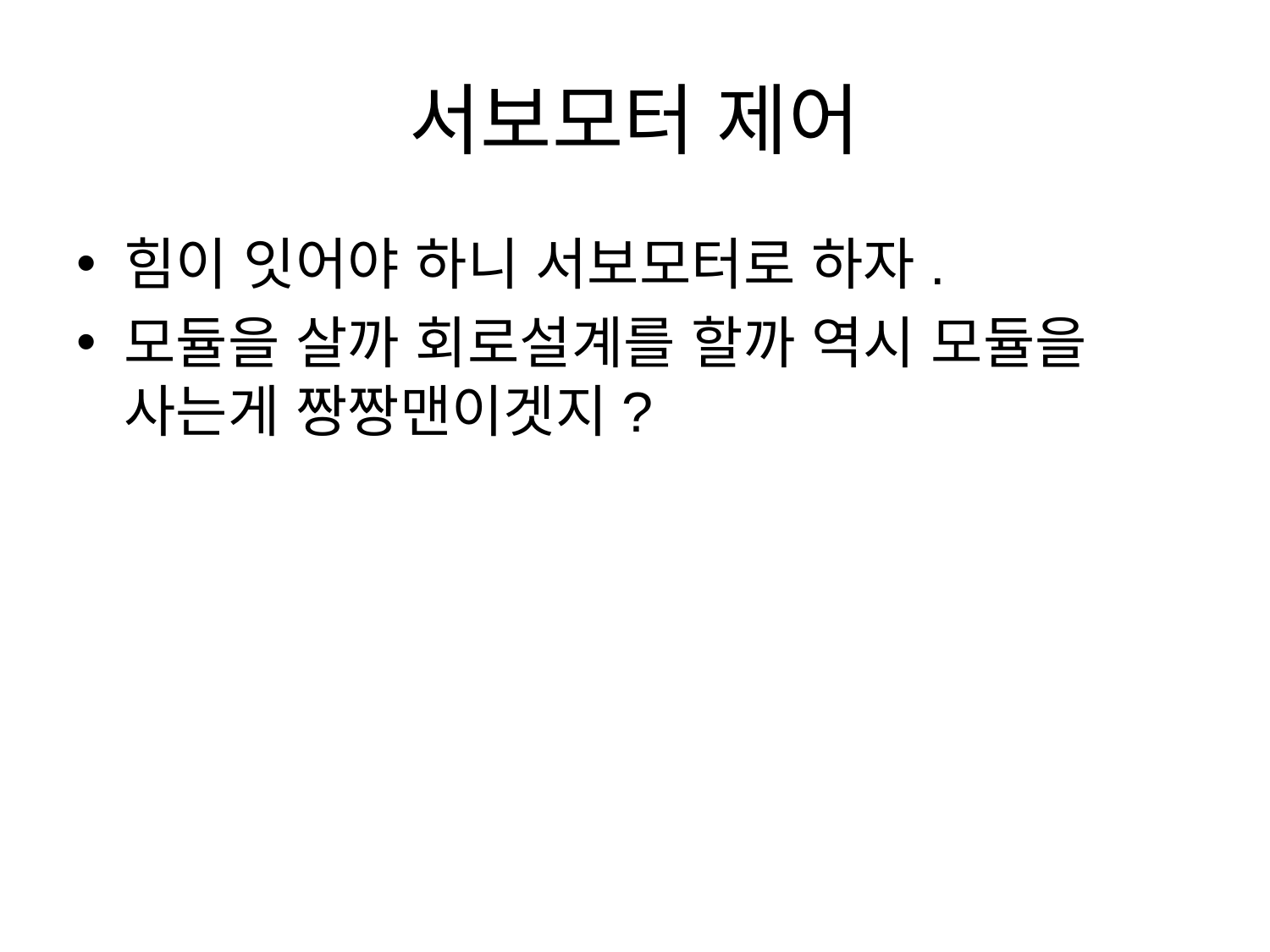

# 서보모터 제어
힘이 잇어야 하니 서보모터로 하자.
모듈을 살까 회로설계를 할까 역시 모듈을 사는게 짱짱맨이겟지?